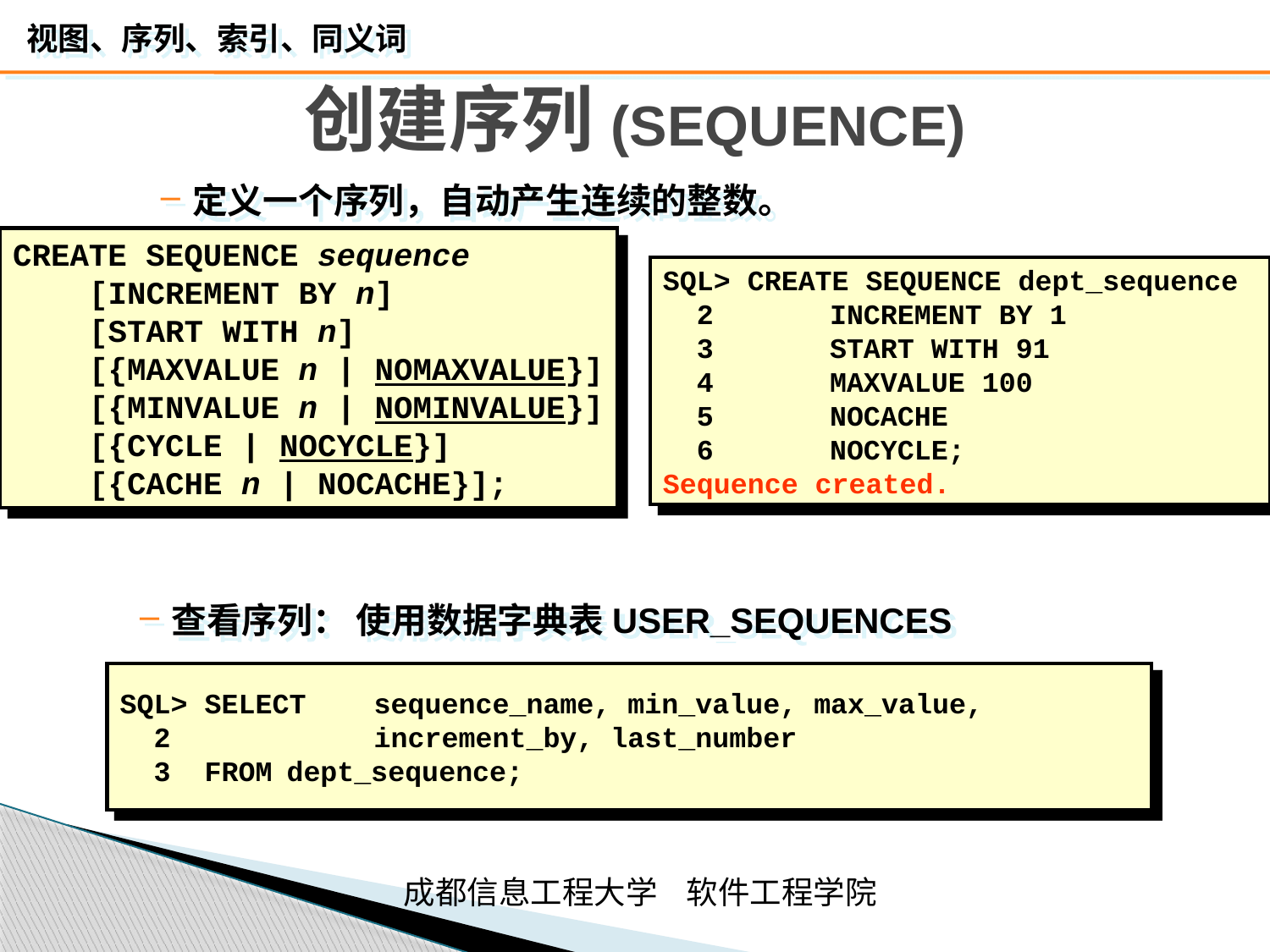

# 创建序列(SEQUENCE)
定义一个序列，自动产生连续的整数。
CREATE SEQUENCE sequence
    [INCREMENT BY n]
    [START WITH n]
    [{MAXVALUE n | NOMAXVALUE}]
    [{MINVALUE n | NOMINVALUE}]
    [{CYCLE | NOCYCLE}]
    [{CACHE n | NOCACHE}];
SQL> CREATE SEQUENCE dept_sequence
  2	INCREMENT BY 1
  3	START WITH 91
  4	MAXVALUE 100
  5	NOCACHE
  6	NOCYCLE;
Sequence created.
查看序列： 使用数据字典表USER_SEQUENCES
SQL> SELECT	sequence_name, min_value, max_value,
  2  		increment_by, last_number
  3  FROM	dept_sequence;